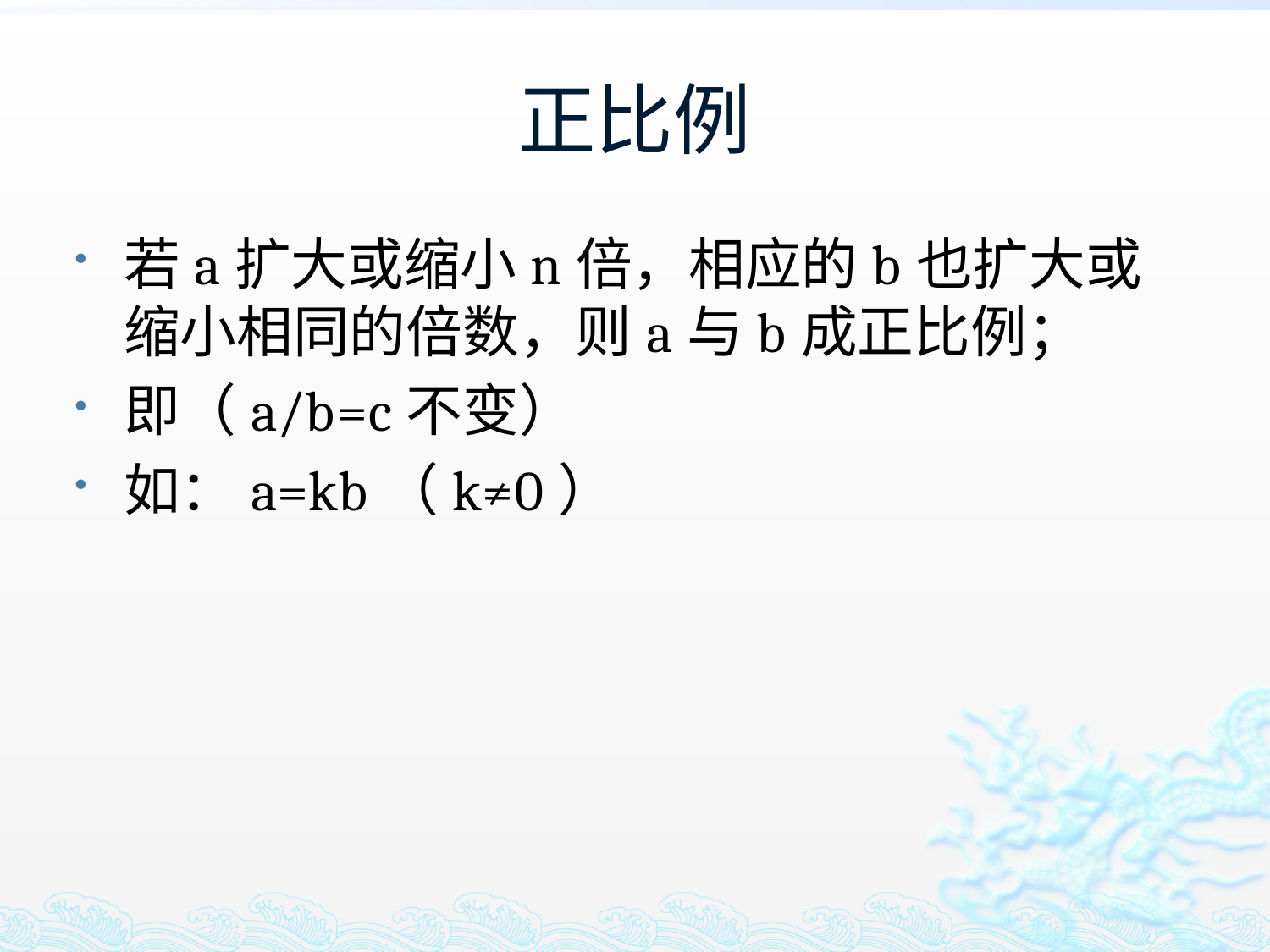

# 正比例
若a扩大或缩小n倍，相应的b也扩大或缩小相同的倍数，则a与b成正比例；
即（a/b=c不变）
如：a=kb（k≠0）